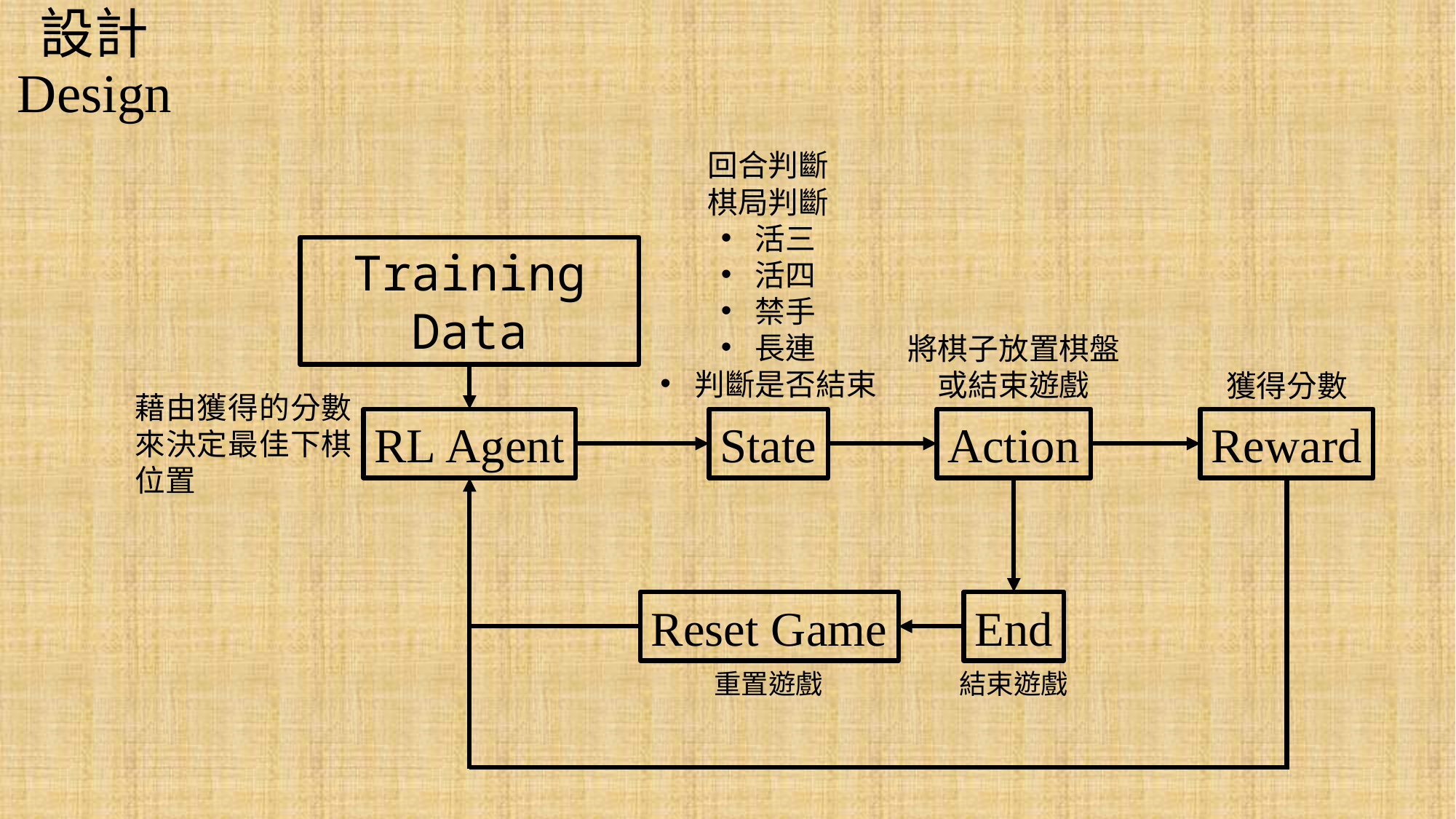

# 設計 Design
回合判斷
棋局判斷
活三
活四
禁手
長連
判斷是否結束
Training Data
將棋子放置棋盤
或結束遊戲
獲得分數
藉由獲得的分數來決定最佳下棋位置
Reward
State
Action
RL Agent
Reset Game
End
重置遊戲
結束遊戲